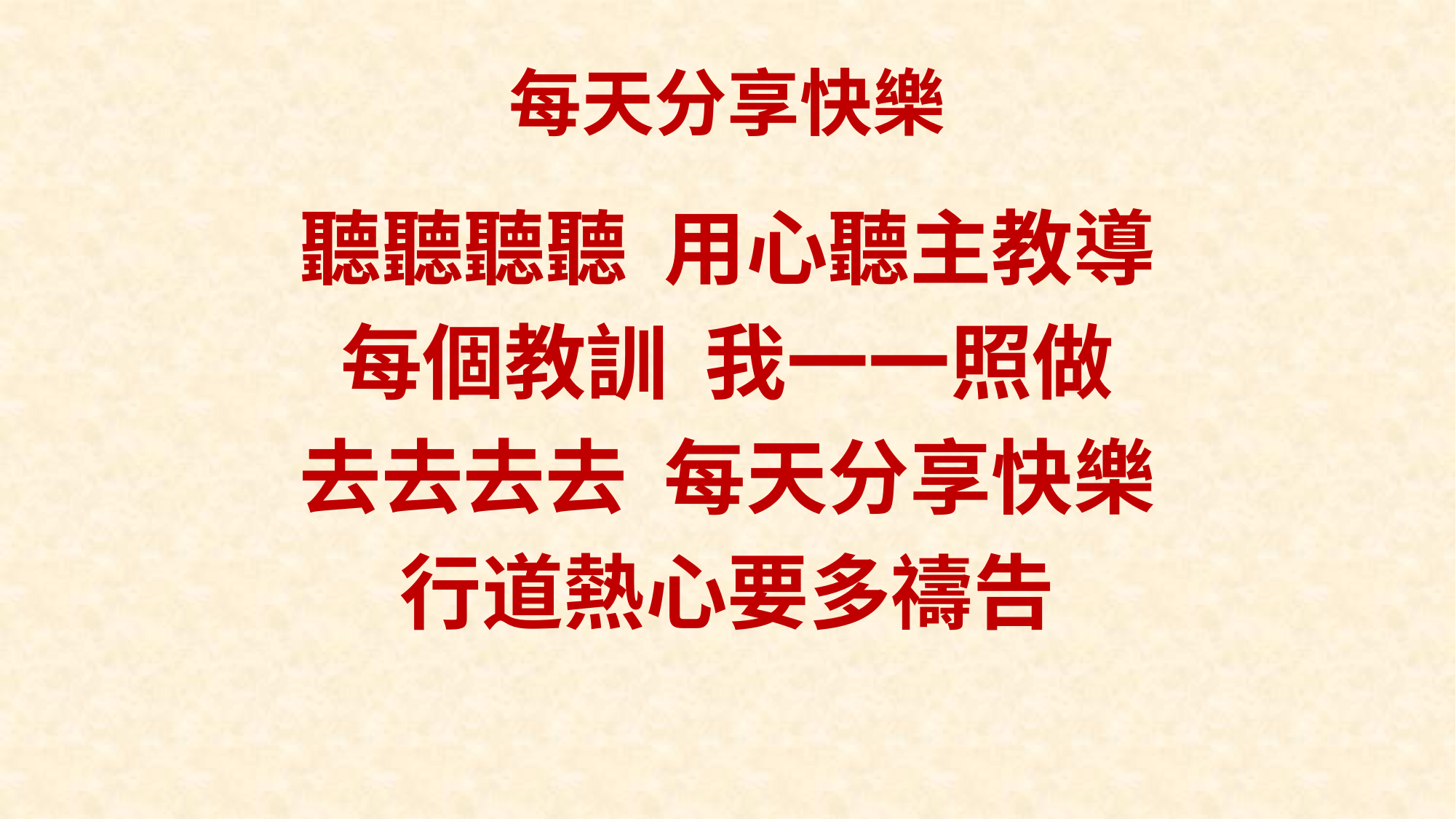

# 每天分享快樂
聽聽聽聽  用心聽主教導
每個教訓  我一一照做
去去去去  每天分享快樂
行道熱心要多禱告